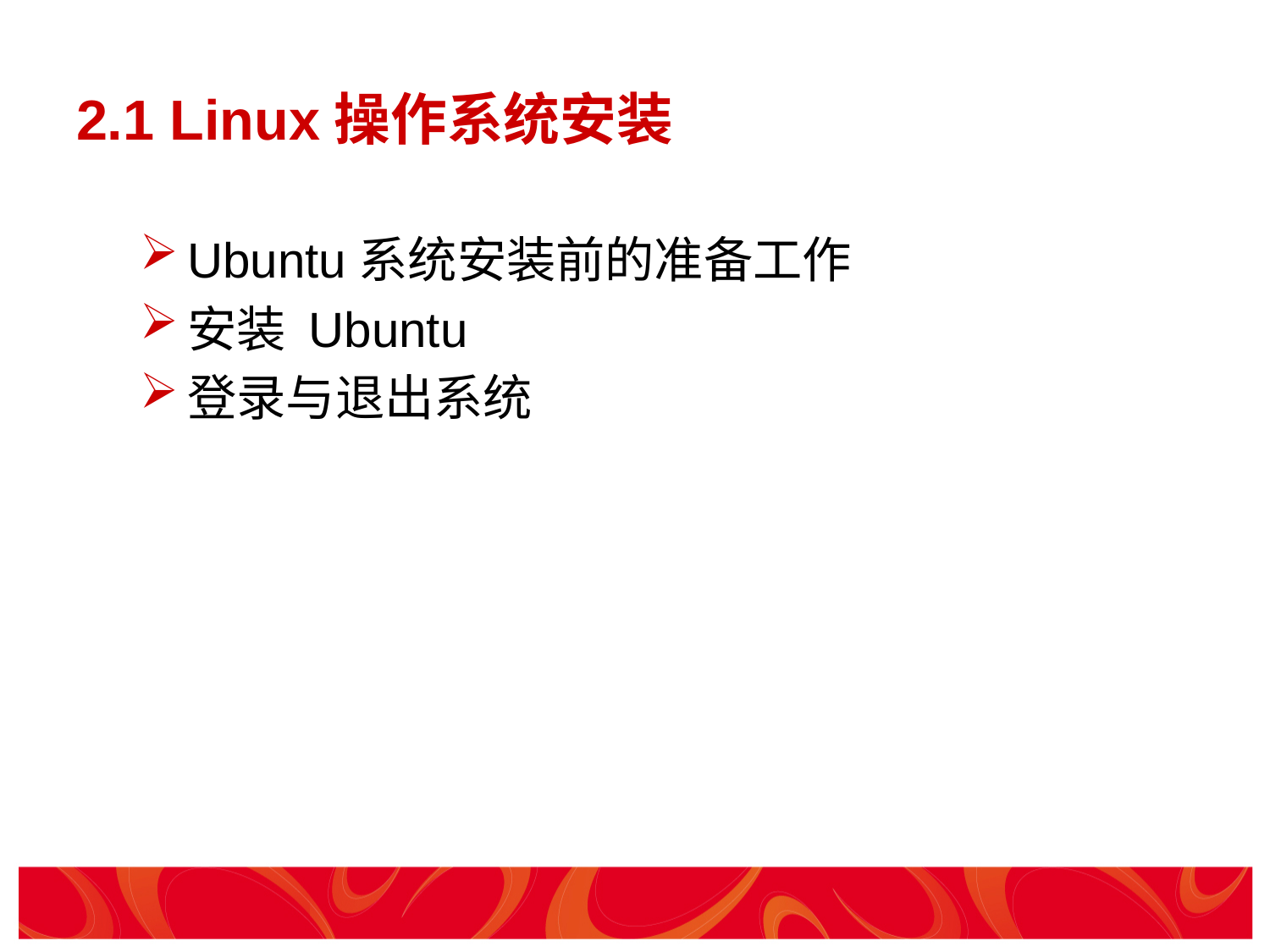

# 2.1 Linux操作系统安装
Ubuntu系统安装前的准备工作
安装 Ubuntu
登录与退出系统